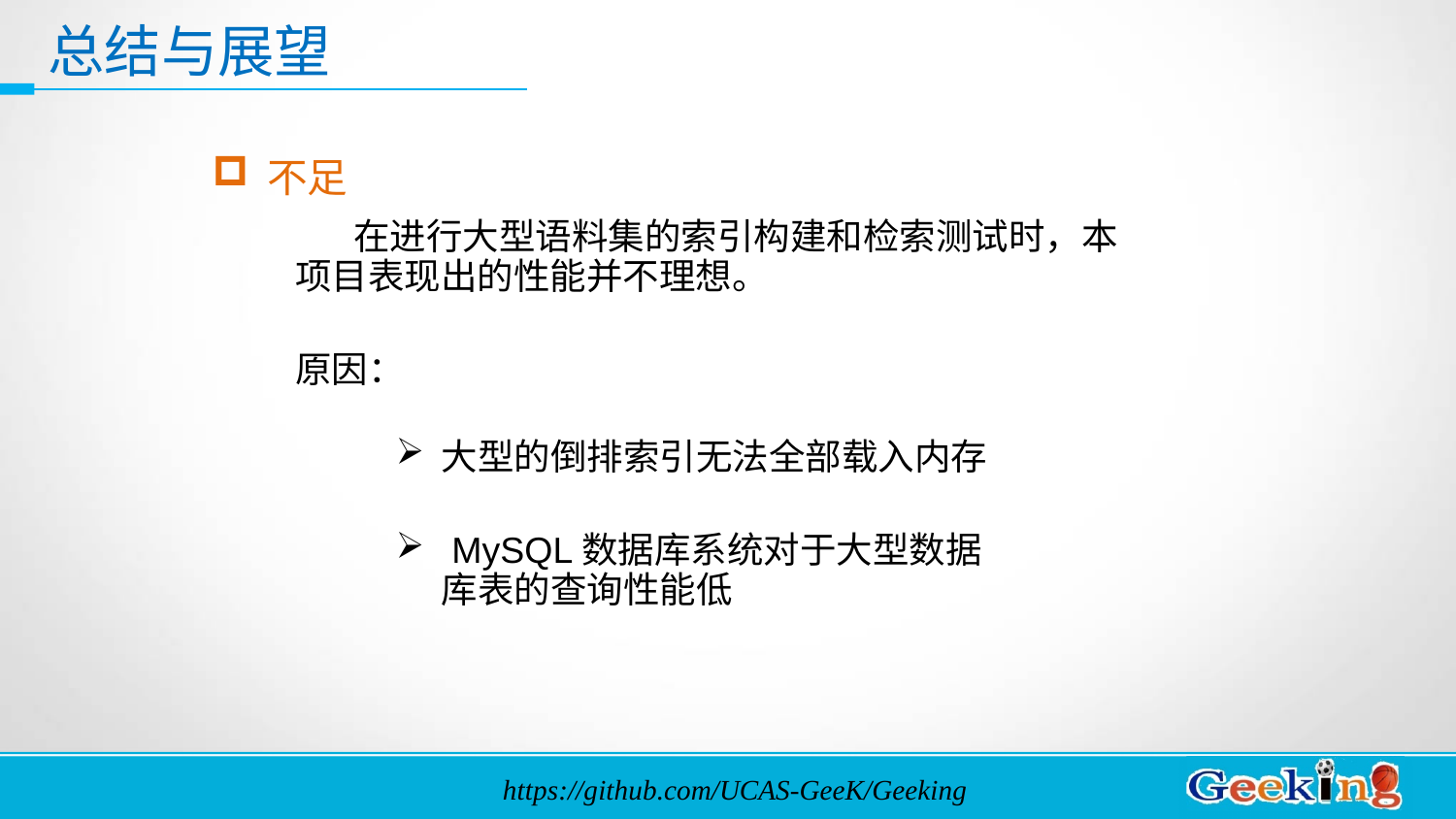

总结与展望

不足
      在进行大型语料集的索引构建和检索测试时，本项目表现出的性能并不理想。

原因：
大型的倒排索引无法全部载入内存

 MySQL数据库系统对于大型数据库表的查询性能低

https://github.com/UCAS-GeeK/Geeking